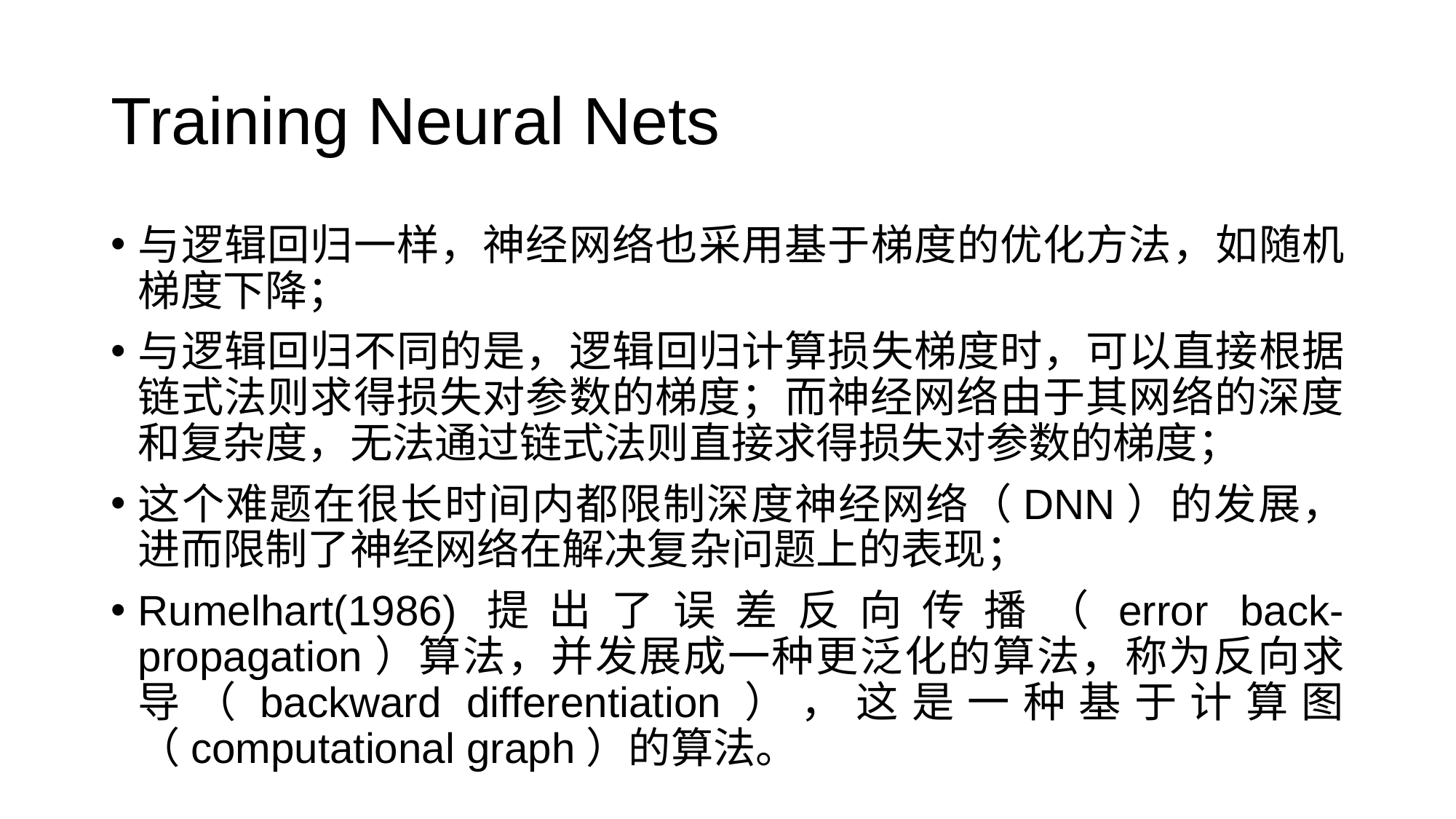

# Training Neural Nets
与逻辑回归一样，神经网络也采用基于梯度的优化方法，如随机梯度下降；
与逻辑回归不同的是，逻辑回归计算损失梯度时，可以直接根据链式法则求得损失对参数的梯度；而神经网络由于其网络的深度和复杂度，无法通过链式法则直接求得损失对参数的梯度；
这个难题在很长时间内都限制深度神经网络（DNN）的发展，进而限制了神经网络在解决复杂问题上的表现；
Rumelhart(1986)提出了误差反向传播（error back-propagation）算法，并发展成一种更泛化的算法，称为反向求导（backward differentiation），这是一种基于计算图（computational graph）的算法。